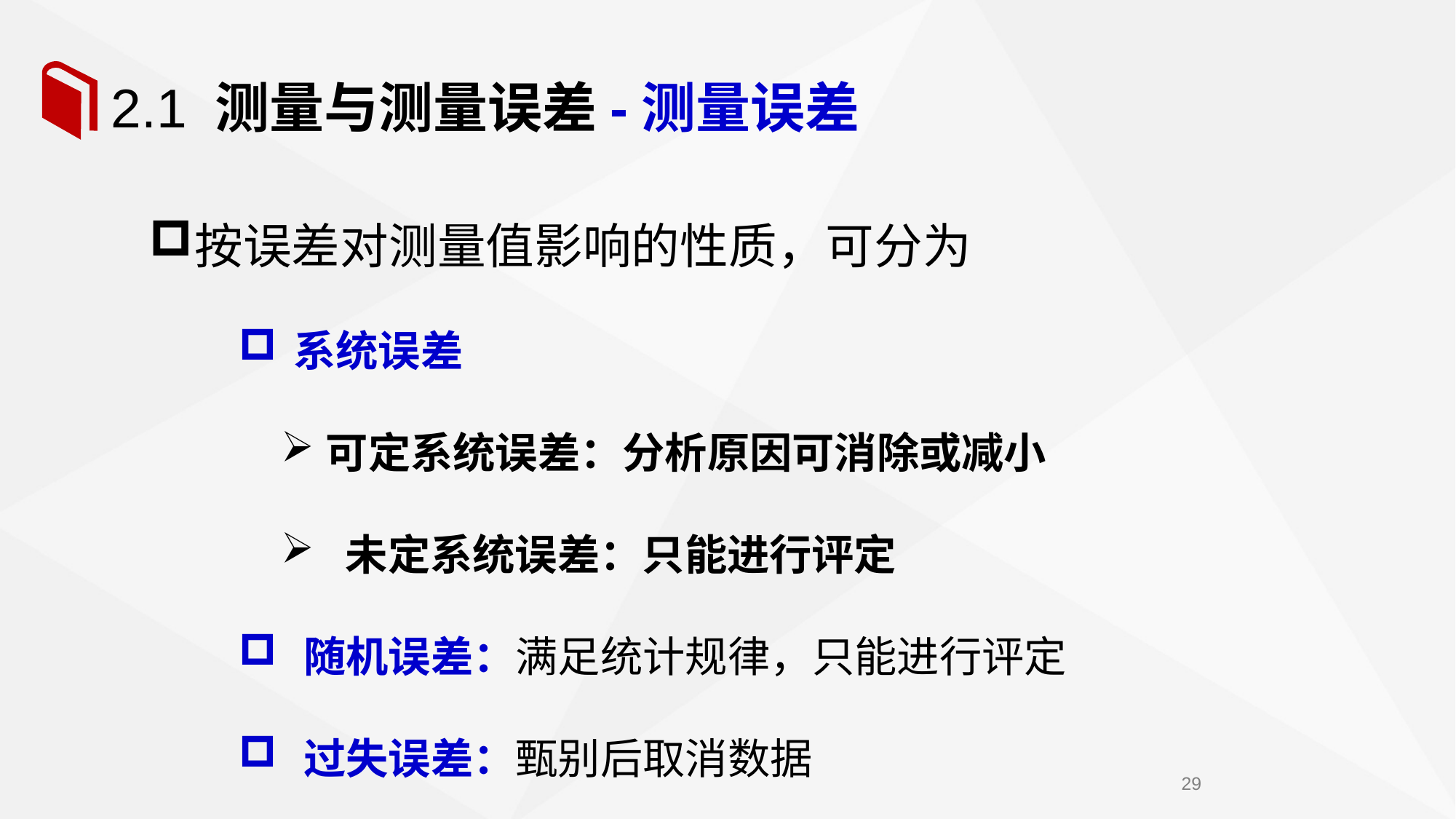

# 2.1 测量与测量误差-测量误差
按误差对测量值影响的性质，可分为
系统误差
可定系统误差：分析原因可消除或减小
 未定系统误差：只能进行评定
随机误差：满足统计规律，只能进行评定
过失误差：甄别后取消数据
29